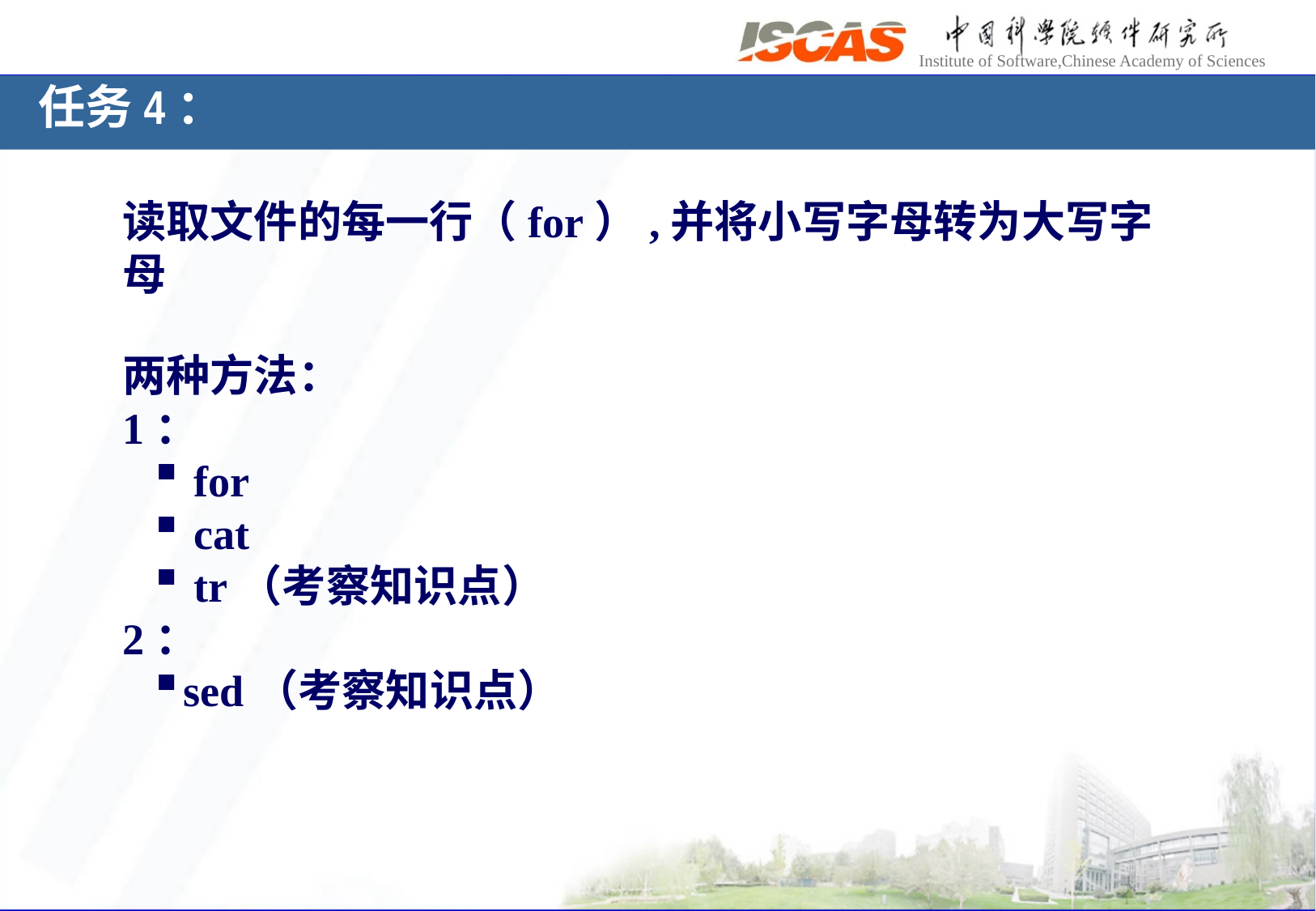

任务4：
任务5：
读取文件的每一行（for）,并将小写字母转为大写字母

两种方法：
1：
 for
 cat
 tr（考察知识点）
2：
sed（考察知识点）